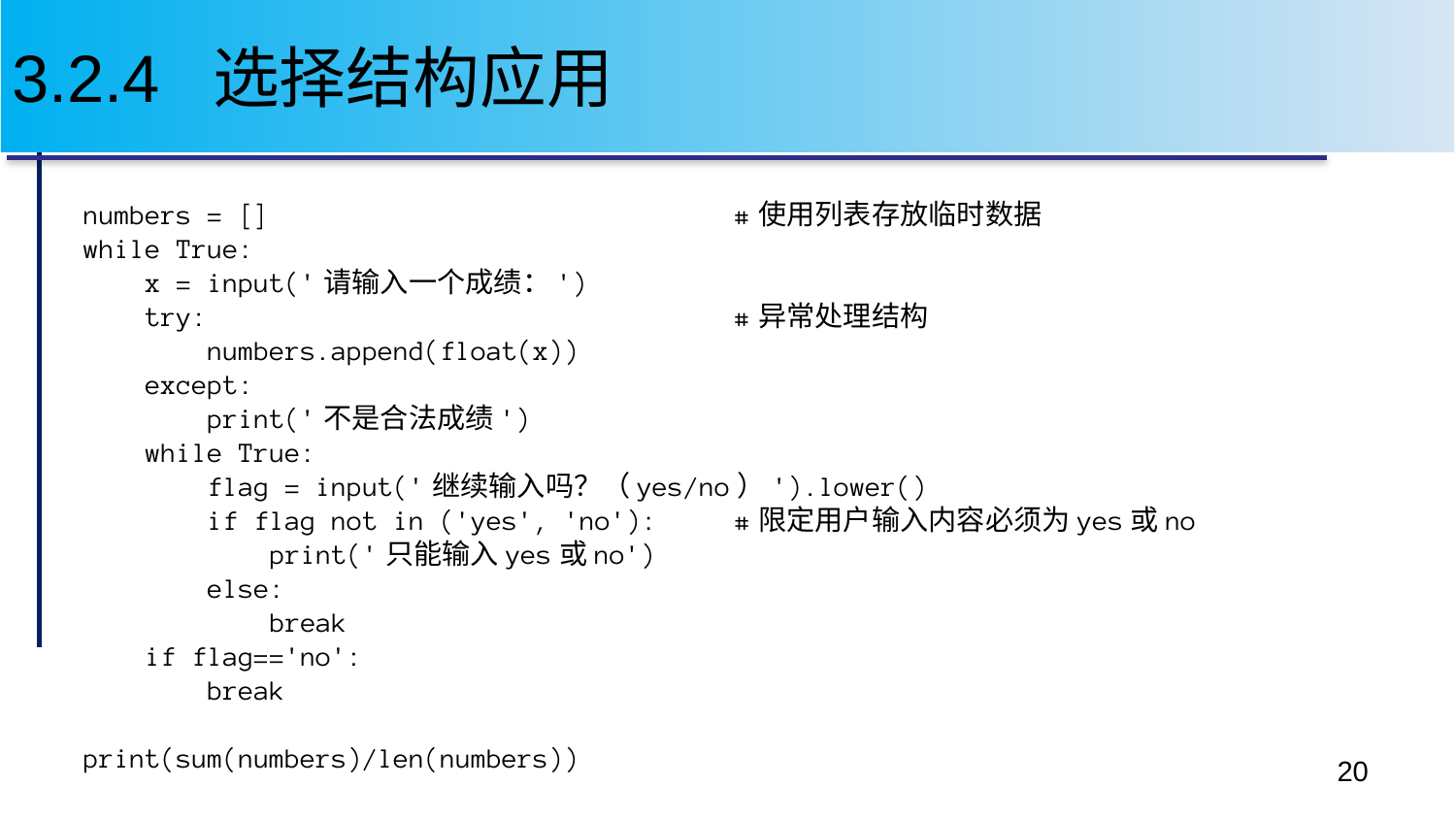

# 3.2.4  选择结构应用
numbers = []                              #使用列表存放临时数据
while True:
    x = input('请输入一个成绩：')
    try:                                  #异常处理结构
        numbers.append(float(x))
    except:
        print('不是合法成绩')
    while True:
        flag = input('继续输入吗？（yes/no）').lower()
        if flag not in ('yes', 'no'):     #限定用户输入内容必须为yes或no
            print('只能输入yes或no')
        else:
            break
    if flag=='no':
        break

print(sum(numbers)/len(numbers))
20